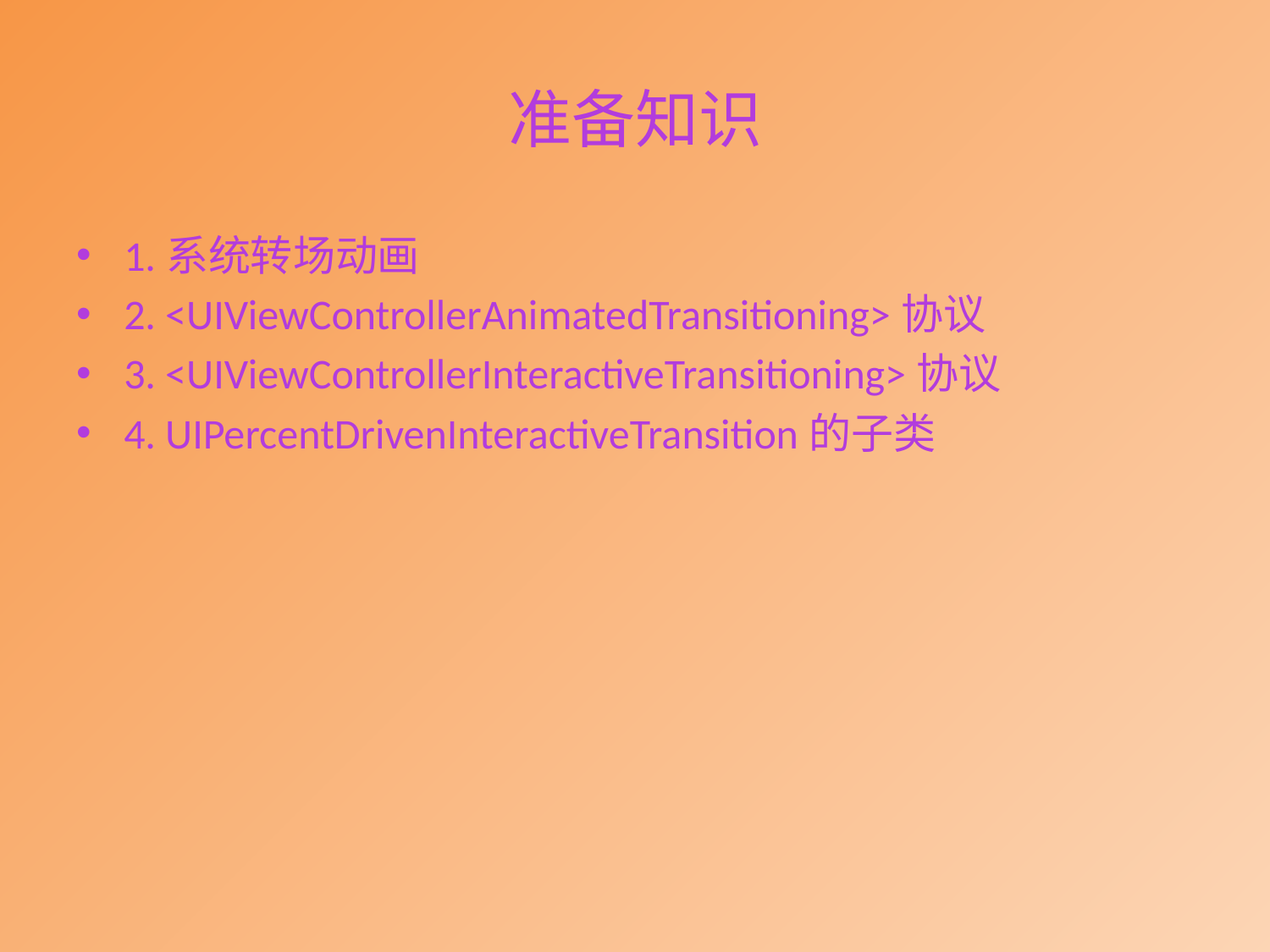

# 准备知识
1.系统转场动画
2. <UIViewControllerAnimatedTransitioning>协议
3. <UIViewControllerInteractiveTransitioning>协议
4. UIPercentDrivenInteractiveTransition的子类